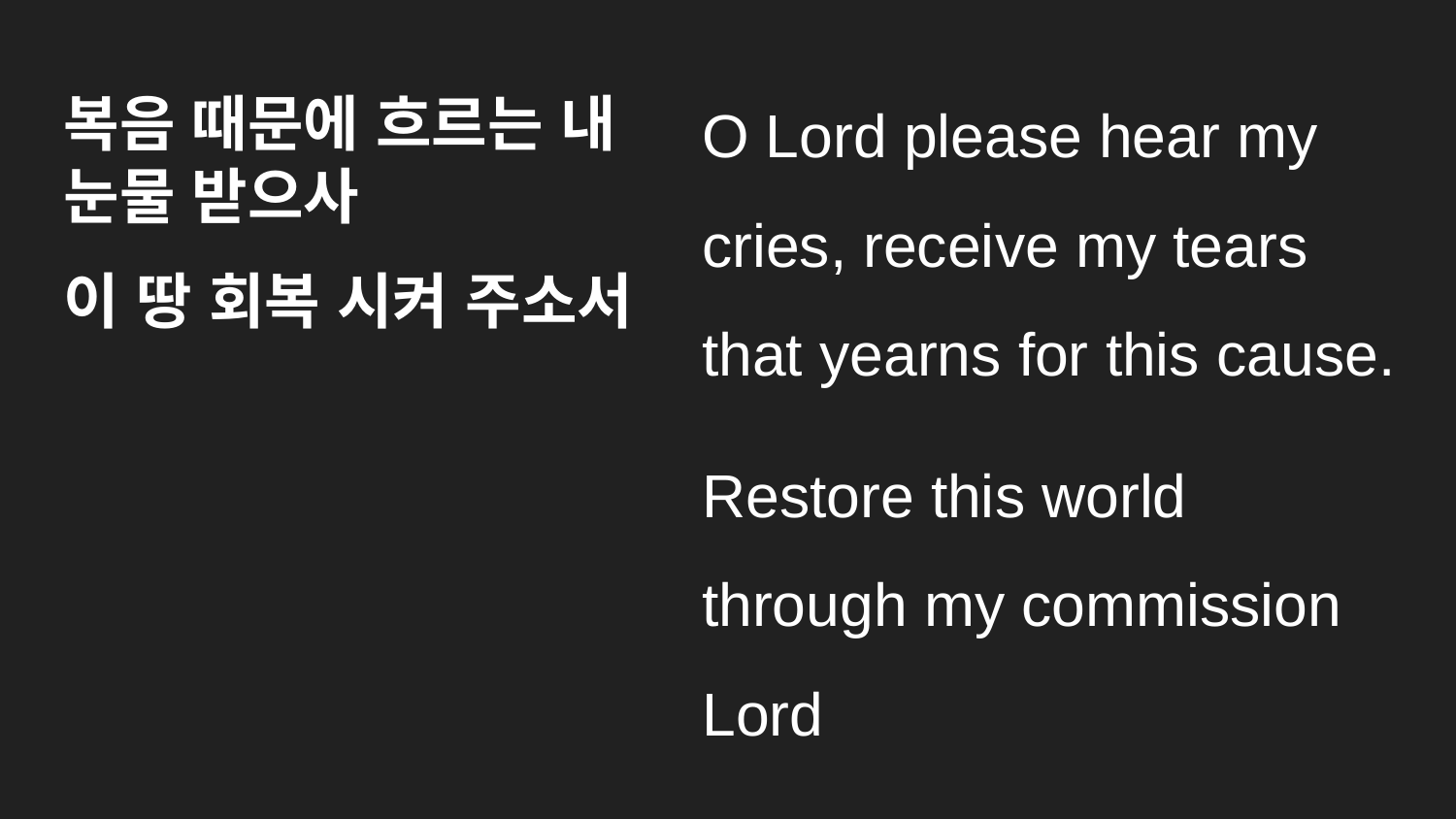

O Lord please hear my cries, receive my tears that yearns for this cause.
Restore this world through my commission Lord

복음 때문에 흐르는 내 눈물 받으사
이 땅 회복 시켜 주소서